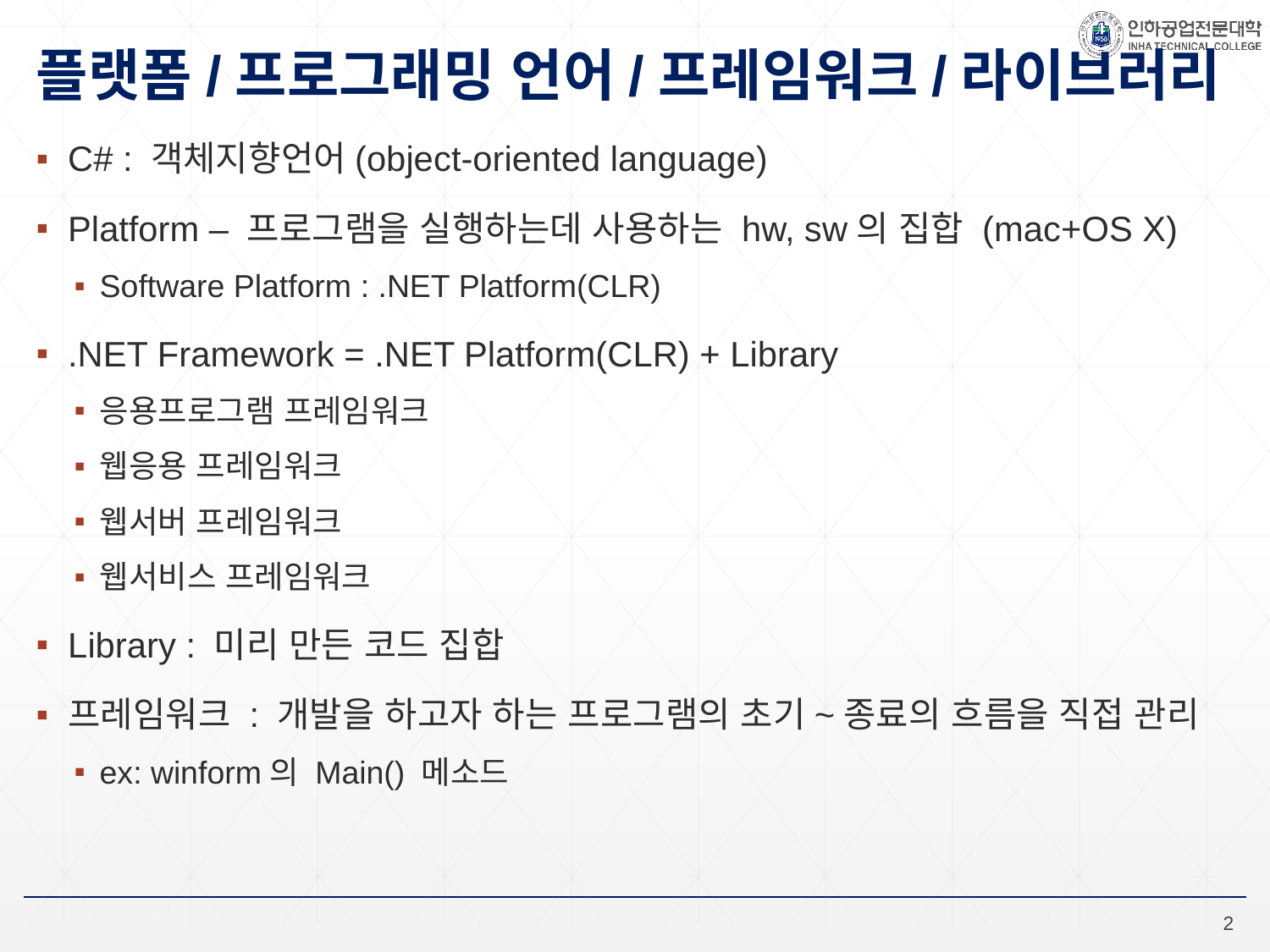

# 플랫폼/프로그래밍 언어/프레임워크/라이브러리
C# : 객체지향언어(object-oriented language)
Platform – 프로그램을 실행하는데 사용하는 hw, sw의 집합 (mac+OS X)
Software Platform : .NET Platform(CLR)
.NET Framework = .NET Platform(CLR) + Library
응용프로그램 프레임워크
웹응용 프레임워크
웹서버 프레임워크
웹서비스 프레임워크
Library : 미리 만든 코드 집합
프레임워크 : 개발을 하고자 하는 프로그램의 초기~종료의 흐름을 직접 관리
ex: winform의 Main() 메소드
2